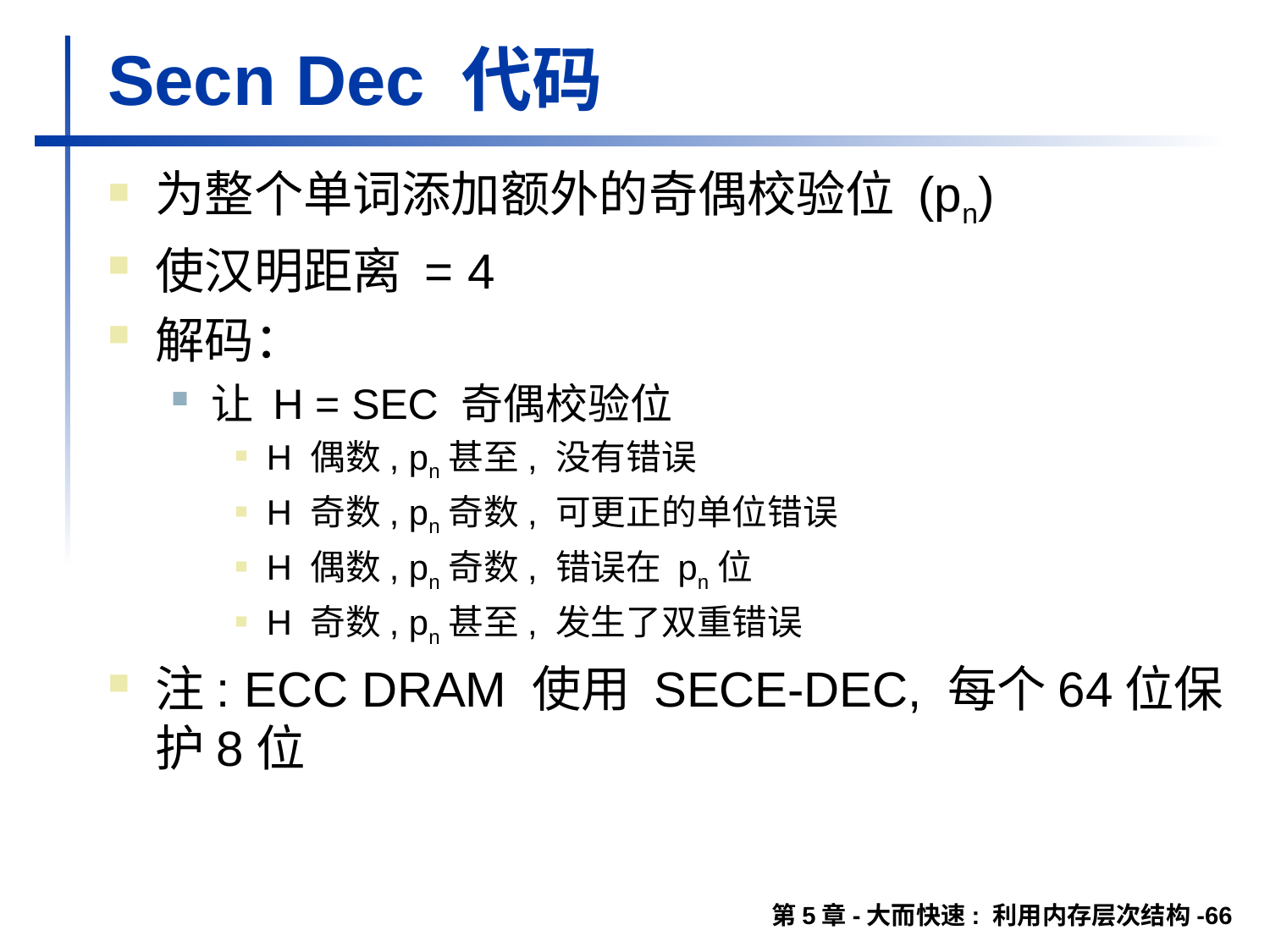

# Secn Dec 代码
为整个单词添加额外的奇偶校验位 (pn)
使汉明距离 = 4
解码：
让 H = SEC 奇偶校验位
H 偶数, pn甚至, 没有错误
H 奇数, pn奇数, 可更正的单位错误
H 偶数, pn奇数, 错误在 pn位
H 奇数, pn甚至, 发生了双重错误
注: ECC DRAM 使用 SECE-DEC, 每个64位保护8位
第5章-大而快速: 利用内存层次结构-66